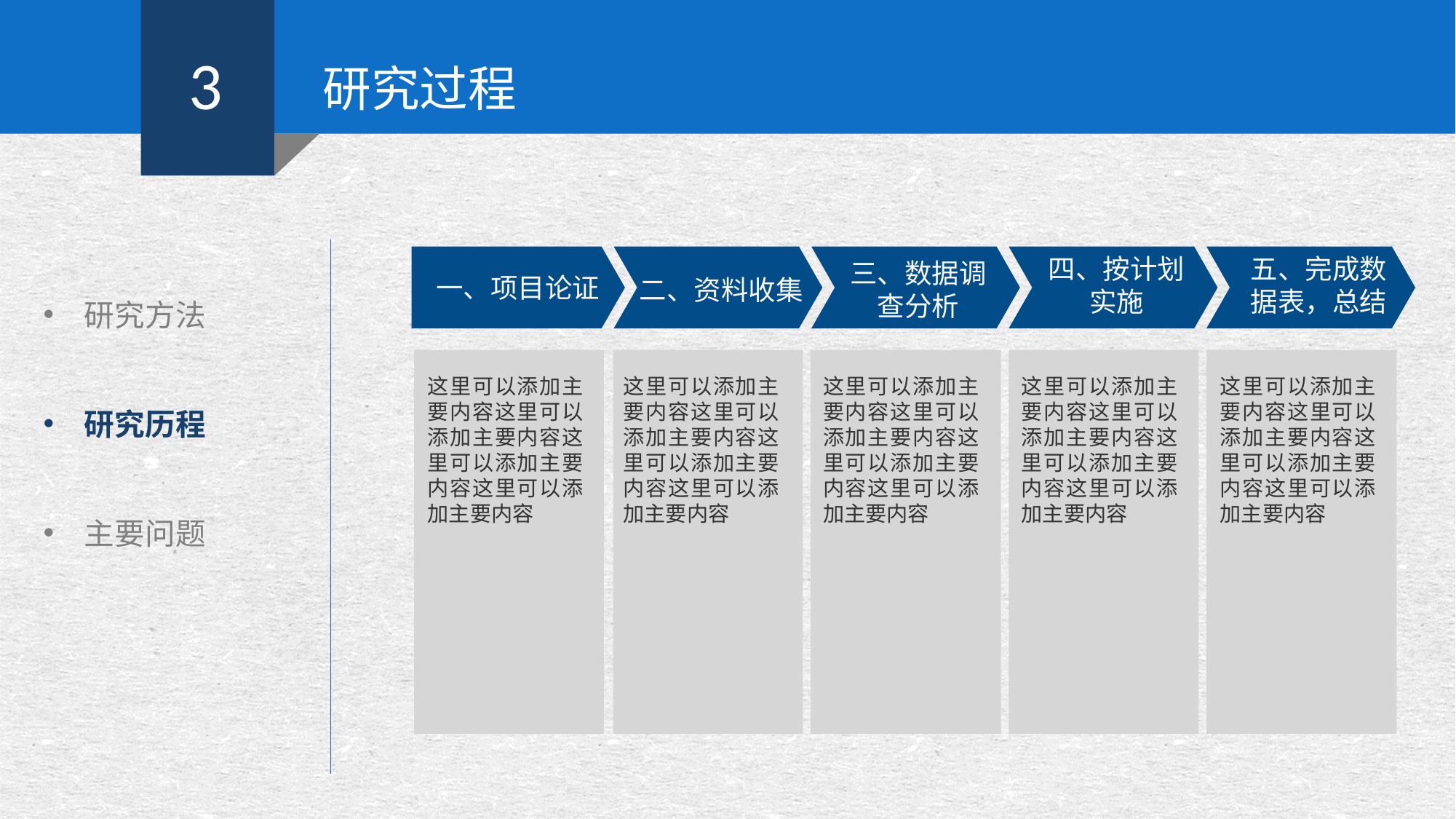

3
研究过程

研究方法
研究历程
主要问题

四、按计划实施

五、完成数据表，总结
三、数据调查分析
一、项目论证
二、资料收集

这里可以添加主要内容这里可以添加主要内容这里可以添加主要内容这里可以添加主要内容
这里可以添加主要内容这里可以添加主要内容这里可以添加主要内容这里可以添加主要内容
这里可以添加主要内容这里可以添加主要内容这里可以添加主要内容这里可以添加主要内容
这里可以添加主要内容这里可以添加主要内容这里可以添加主要内容这里可以添加主要内容
这里可以添加主要内容这里可以添加主要内容这里可以添加主要内容这里可以添加主要内容